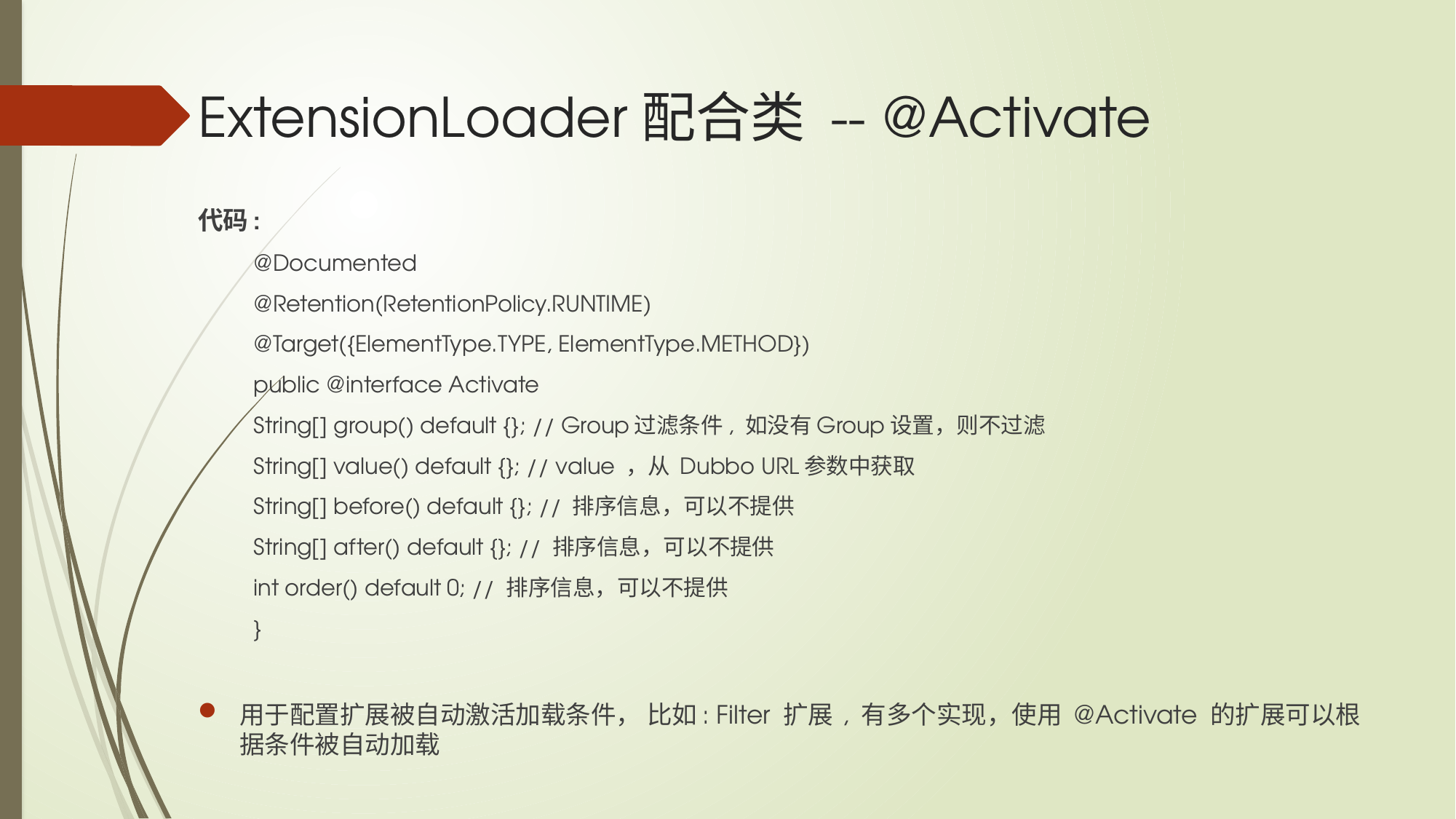

# ExtensionLoader配合类 -- @Activate
代码:
@Documented
@Retention(RetentionPolicy.RUNTIME)
@Target({ElementType.TYPE, ElementType.METHOD})
public @interface Activate
	String[] group() default {}; // Group过滤条件, 如没有Group设置，则不过滤
	String[] value() default {}; // value ，从 Dubbo URL参数中获取
	String[] before() default {}; // 排序信息，可以不提供
	String[] after() default {}; // 排序信息，可以不提供
	int order() default 0; // 排序信息，可以不提供
}

用于配置扩展被自动激活加载条件， 比如: Filter 扩展	, 有多个实现，使用 @Activate 的扩展可以根据条件被自动加载